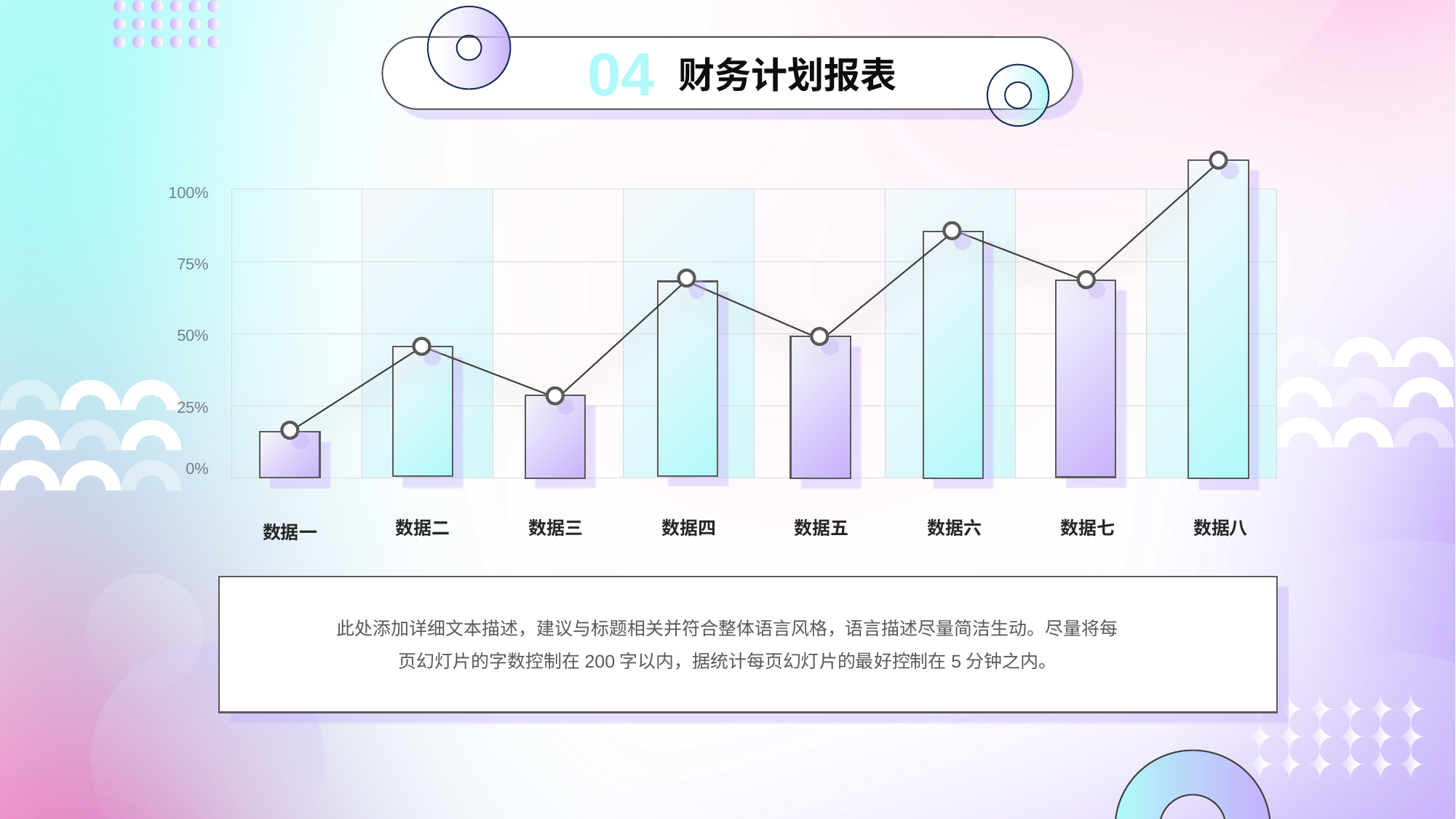

04
财务计划报表

100%

75%

50%

25%

0%
数据二
数据三
数据四
数据五
数据六
数据七
数据八
数据一

此处添加详细文本描述，建议与标题相关并符合整体语言风格，语言描述尽量简洁生动。尽量将每页幻灯片的字数控制在200字以内，据统计每页幻灯片的最好控制在5分钟之内。